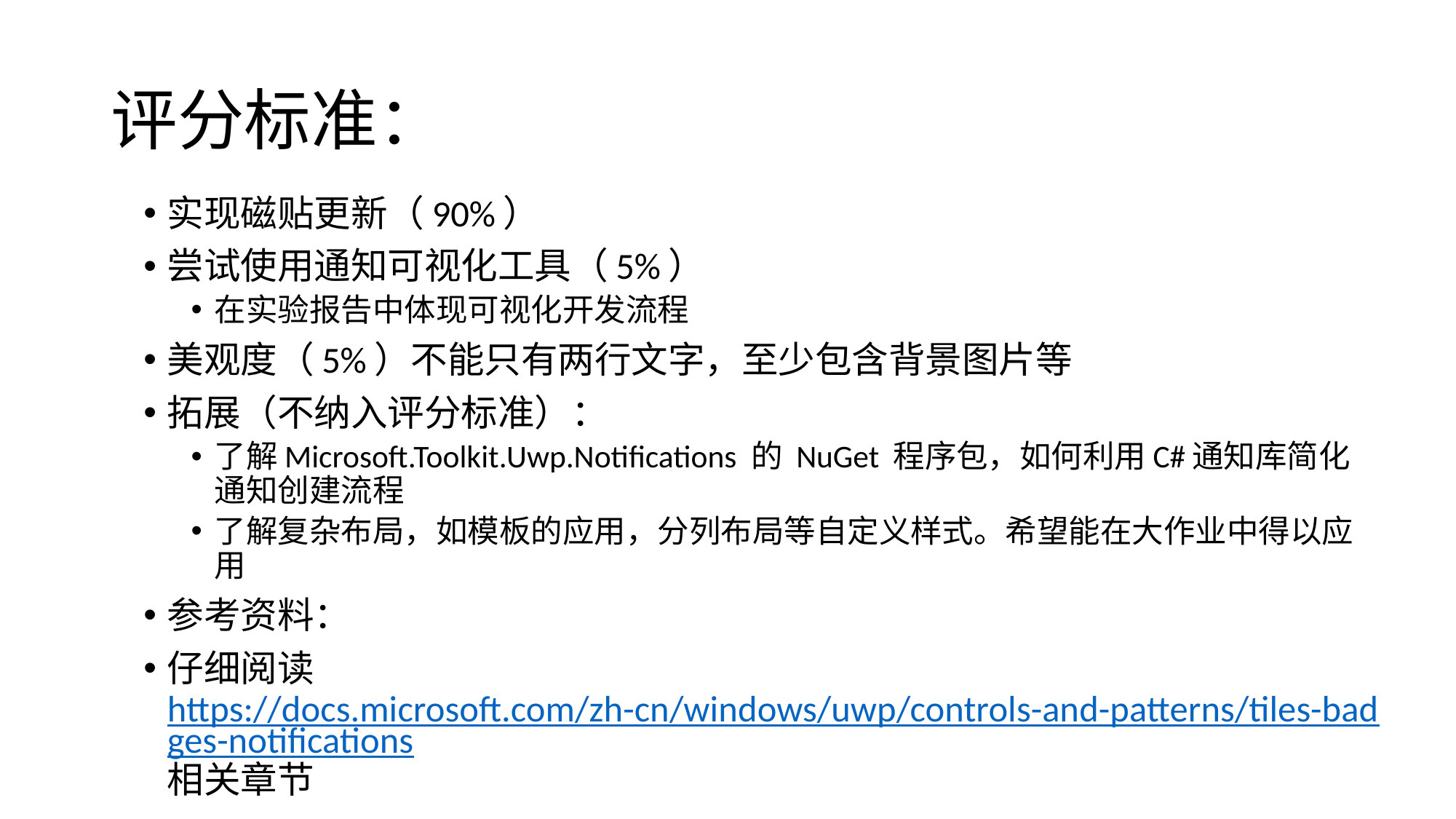

# 评分标准：
实现磁贴更新（90%）
尝试使用通知可视化工具（5%）
在实验报告中体现可视化开发流程
美观度（5%）不能只有两行文字，至少包含背景图片等
拓展（不纳入评分标准）：
了解Microsoft.Toolkit.Uwp.Notifications 的 NuGet 程序包，如何利用C#通知库简化通知创建流程
了解复杂布局，如模板的应用，分列布局等自定义样式。希望能在大作业中得以应用
参考资料：
仔细阅读https://docs.microsoft.com/zh-cn/windows/uwp/controls-and-patterns/tiles-badges-notifications相关章节